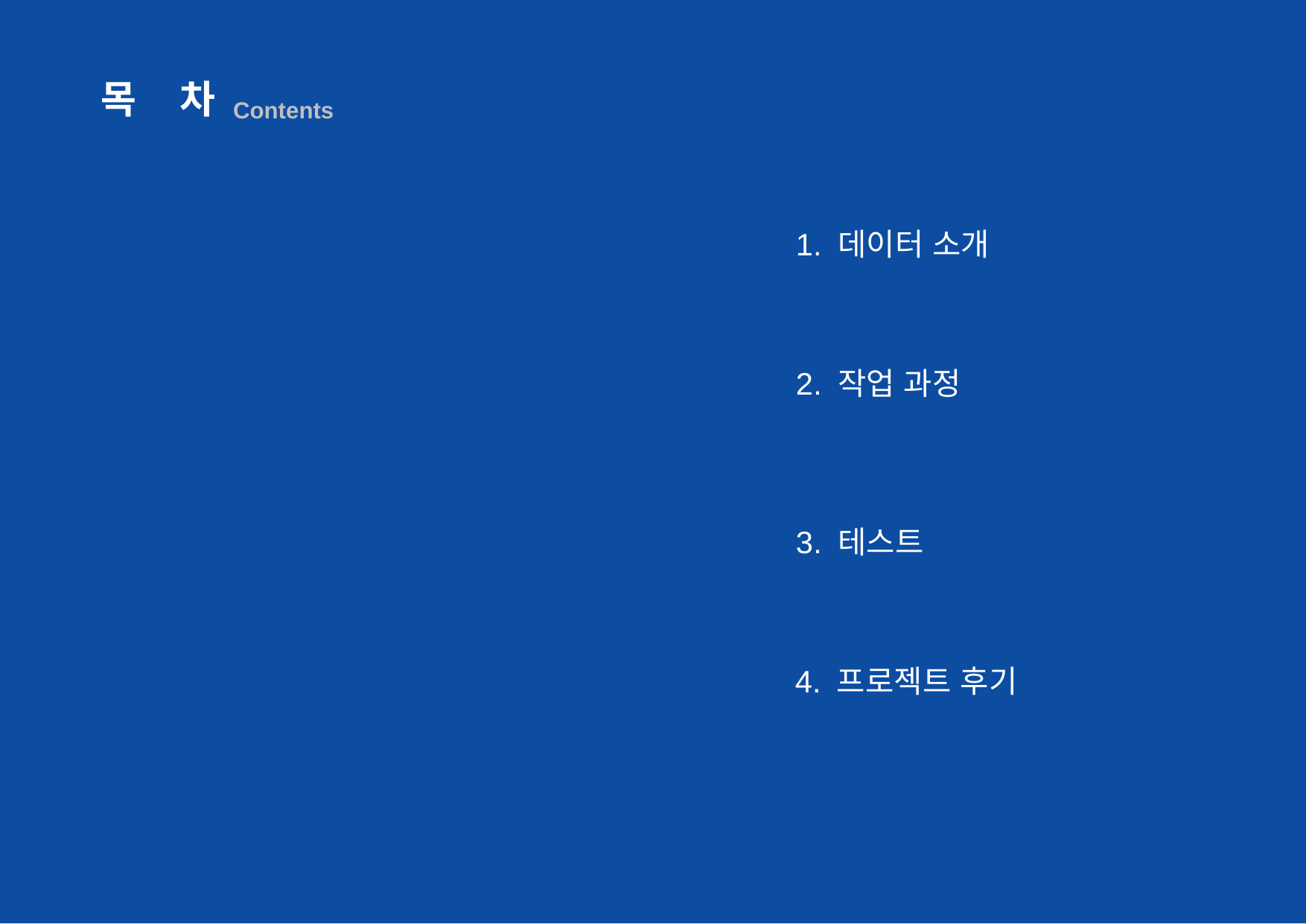

목    차
Contents
1. 데이터 소개
2. 작업 과정
3. 테스트
4. 프로젝트 후기
2